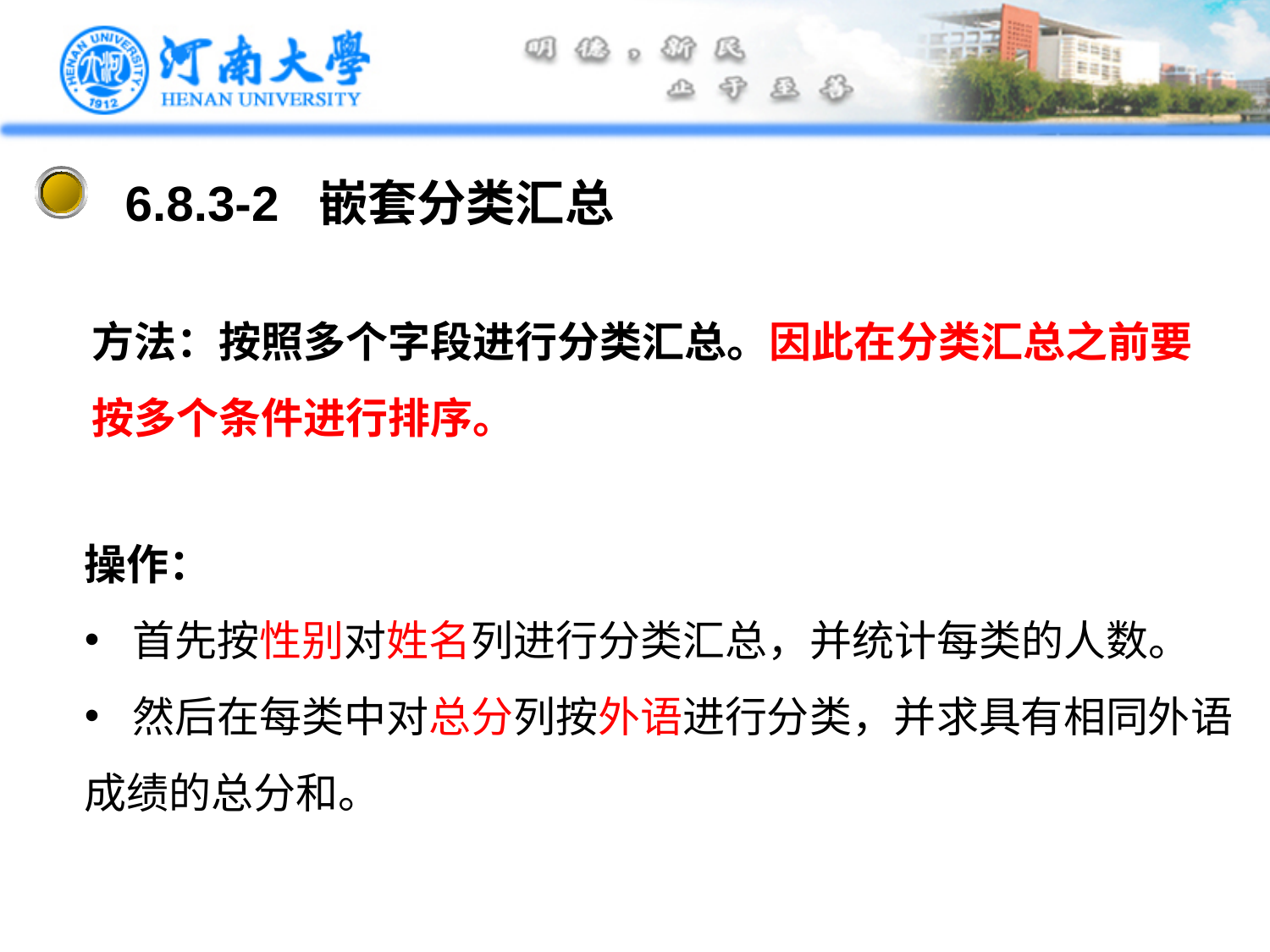

6.8.3-2  嵌套分类汇总

方法：按照多个字段进行分类汇总。因此在分类汇总之前要按多个条件进行排序。
操作：
首先按性别对姓名列进行分类汇总，并统计每类的人数。
然后在每类中对总分列按外语进行分类，并求具有相同外语
成绩的总分和。